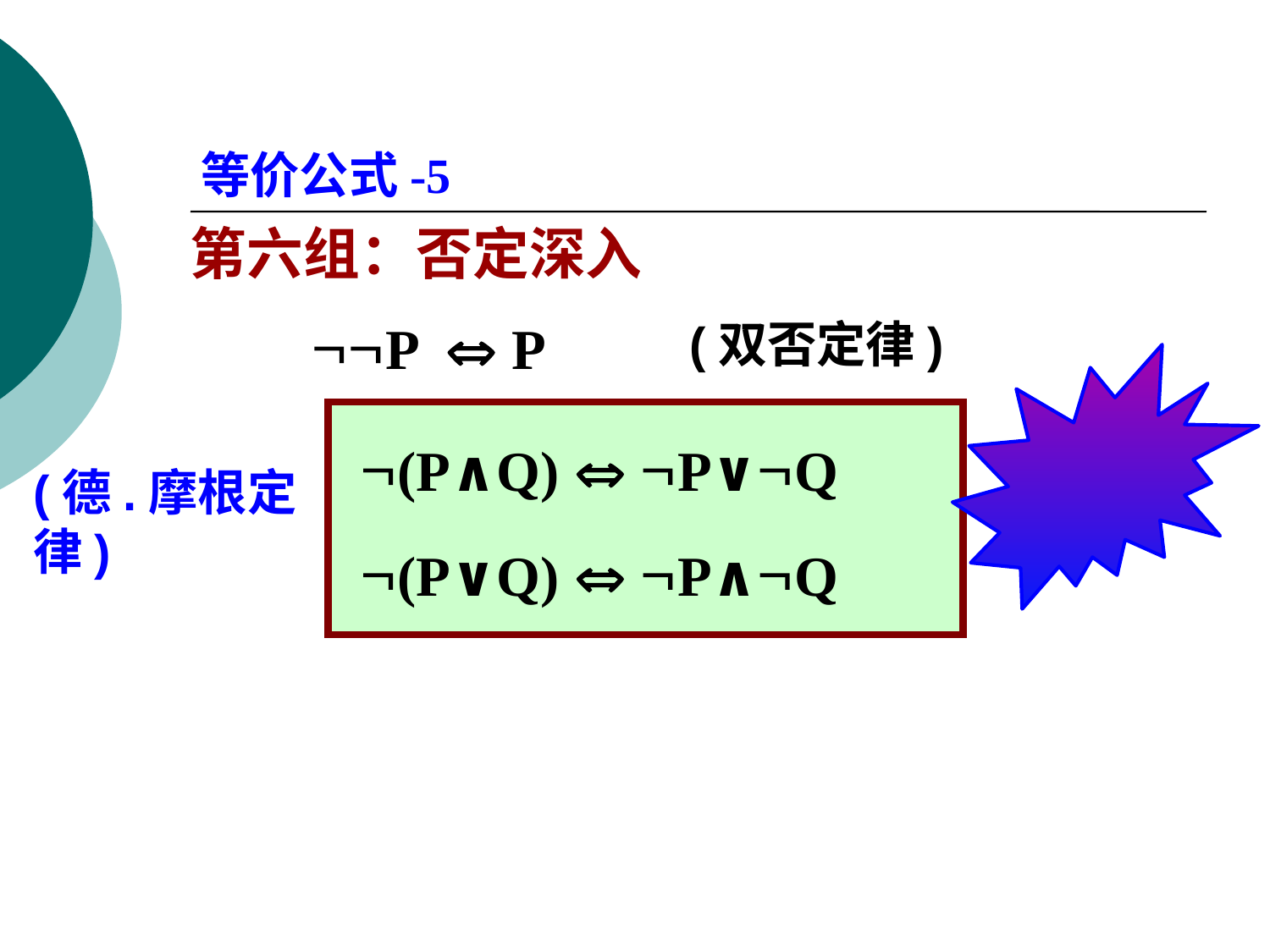

等价公式-5
第六组：否定深入
      ¬¬P  ⇔ P
(双否定律)

        ¬(P∧Q) ⇔ ¬P∨¬Q
        ¬(P∨Q) ⇔ ¬P∧¬Q

(德.摩根定律)